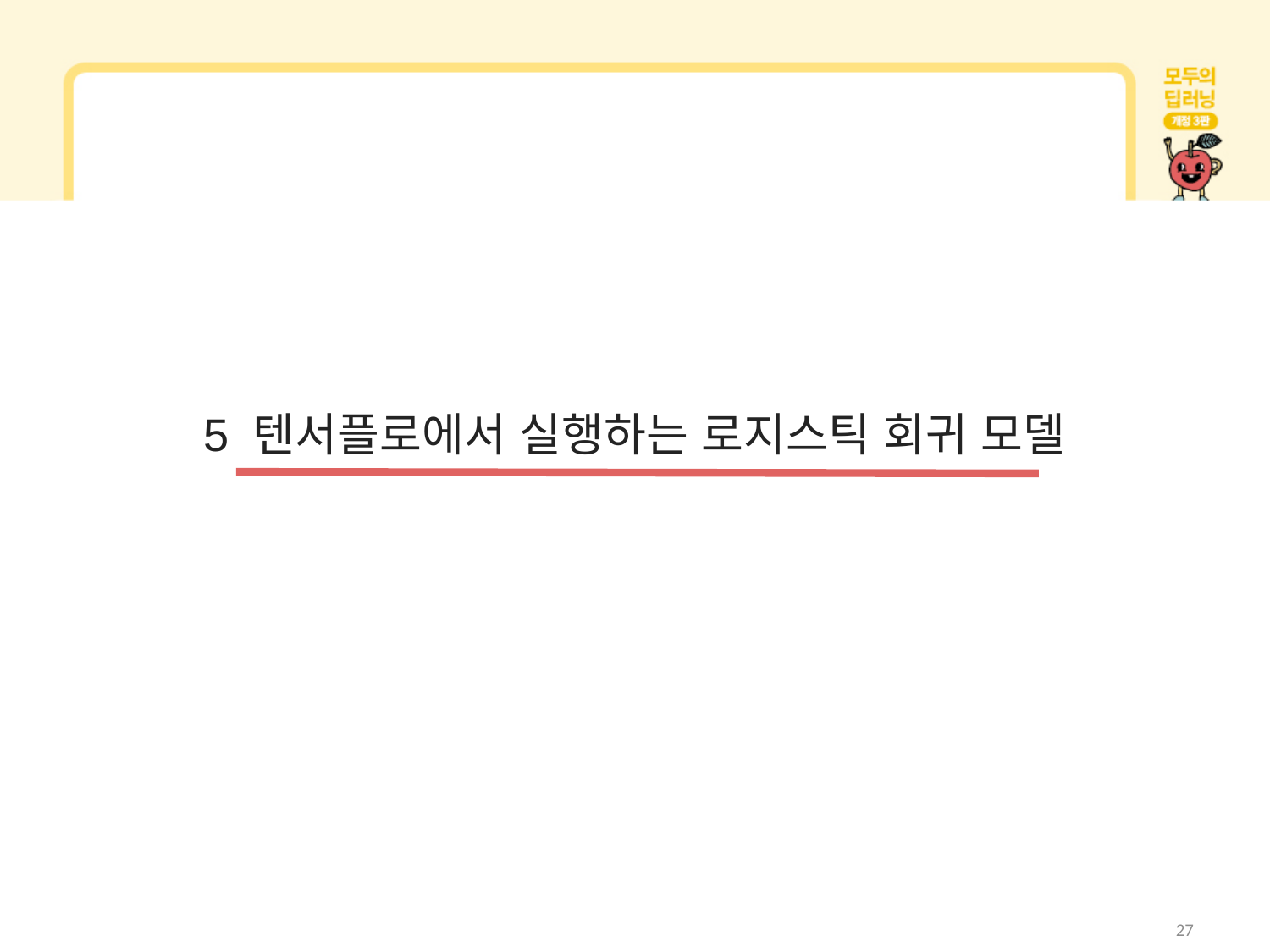

5 텐서플로에서 실행하는 로지스틱 회귀 모델
27